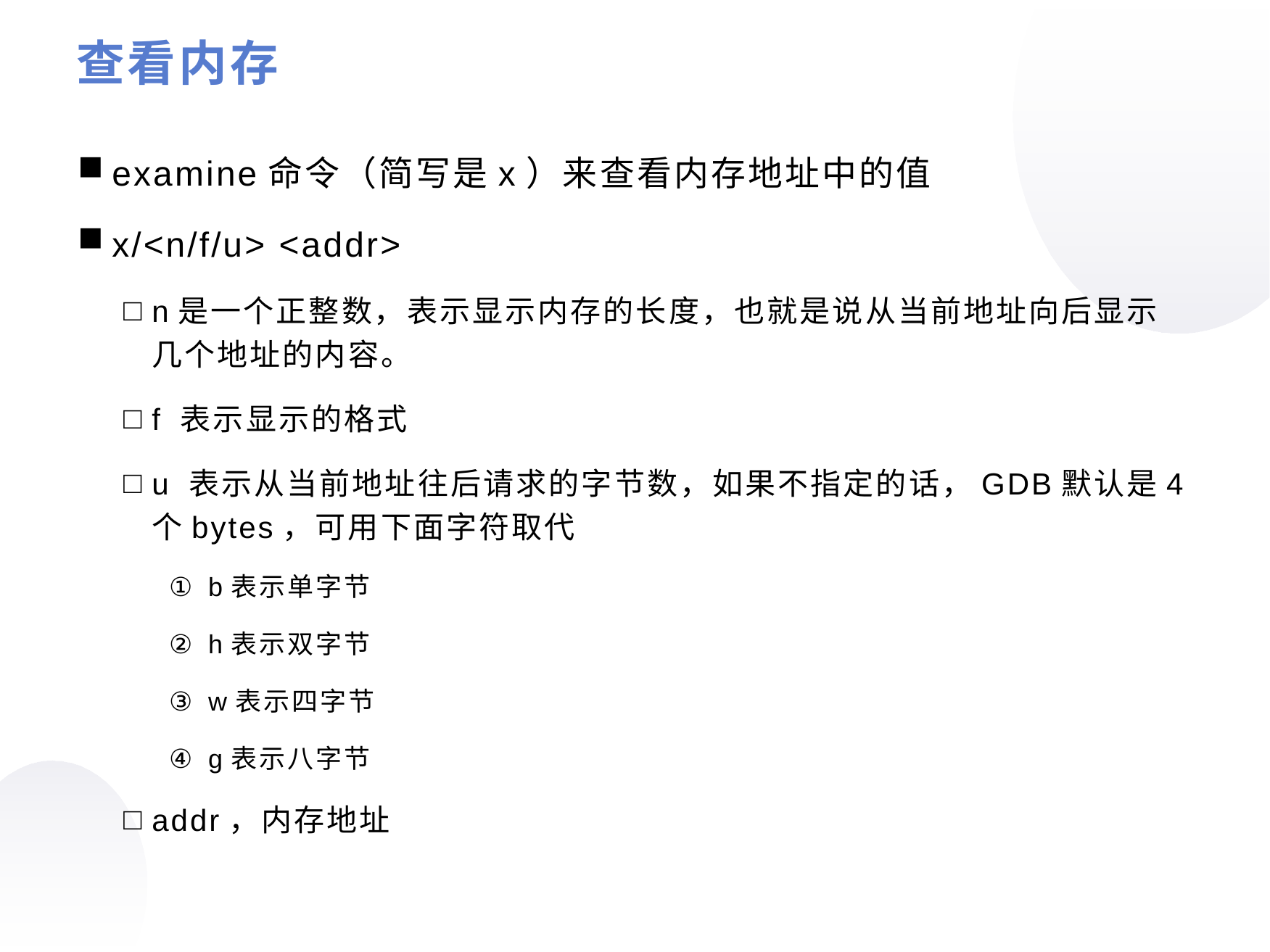

查看内存
examine命令（简写是x）来查看内存地址中的值
x/<n/f/u> <addr>
n是一个正整数，表示显示内存的长度，也就是说从当前地址向后显示几个地址的内容。
f 表示显示的格式
u 表示从当前地址往后请求的字节数，如果不指定的话，GDB默认是4个bytes，可用下面字符取代
b表示单字节
h表示双字节
w表示四字节
g表示八字节
addr，内存地址